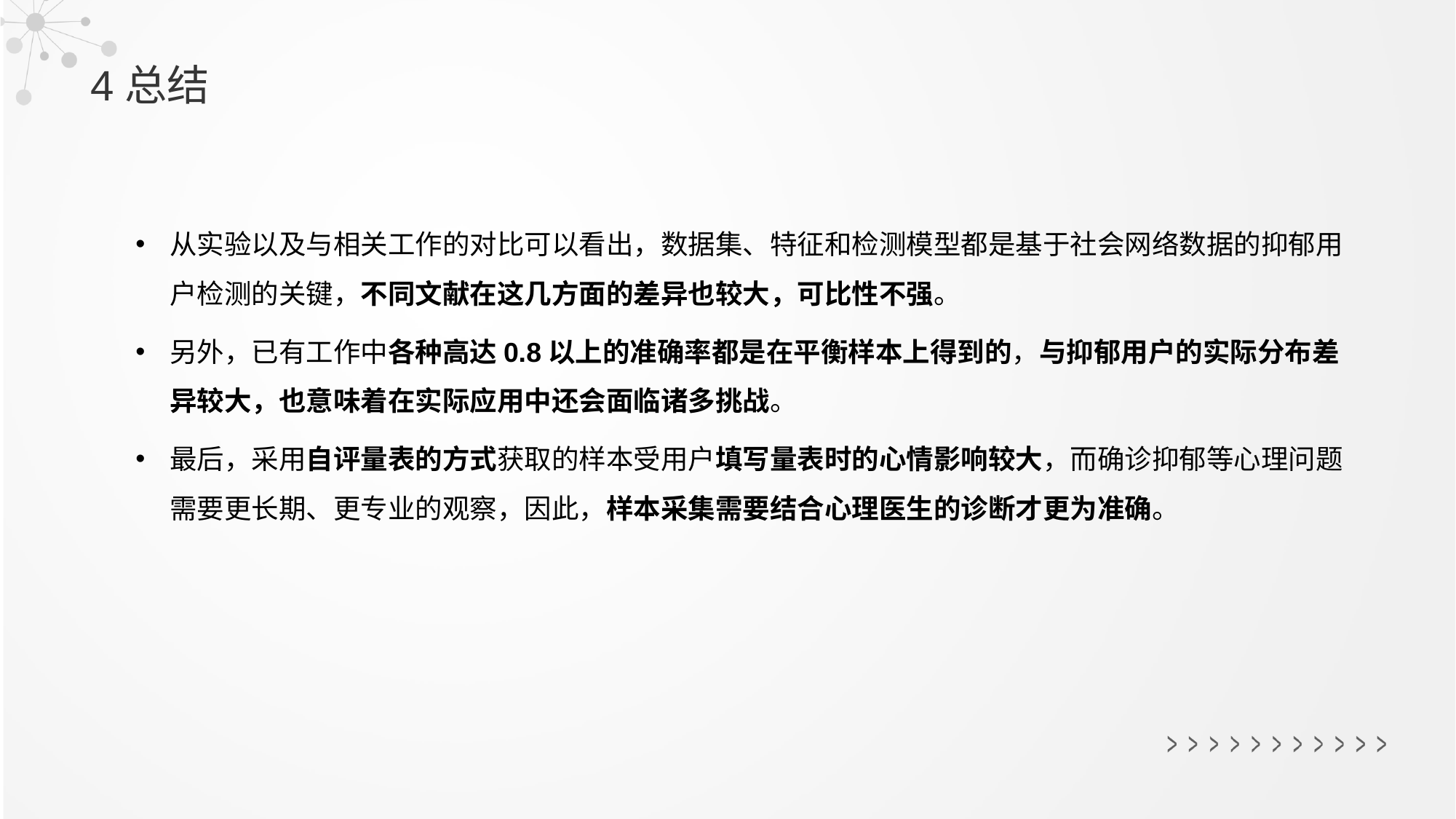

4总结
从实验以及与相关工作的对比可以看出，数据集、特征和检测模型都是基于社会网络数据的抑郁用户检测的关键，不同文献在这几方面的差异也较大，可比性不强。
另外，已有工作中各种高达0.8以上的准确率都是在平衡样本上得到的，与抑郁用户的实际分布差异较大，也意味着在实际应用中还会面临诸多挑战。
最后，采用自评量表的方式获取的样本受用户填写量表时的心情影响较大，而确诊抑郁等心理问题需要更长期、更专业的观察，因此，样本采集需要结合心理医生的诊断才更为准确。